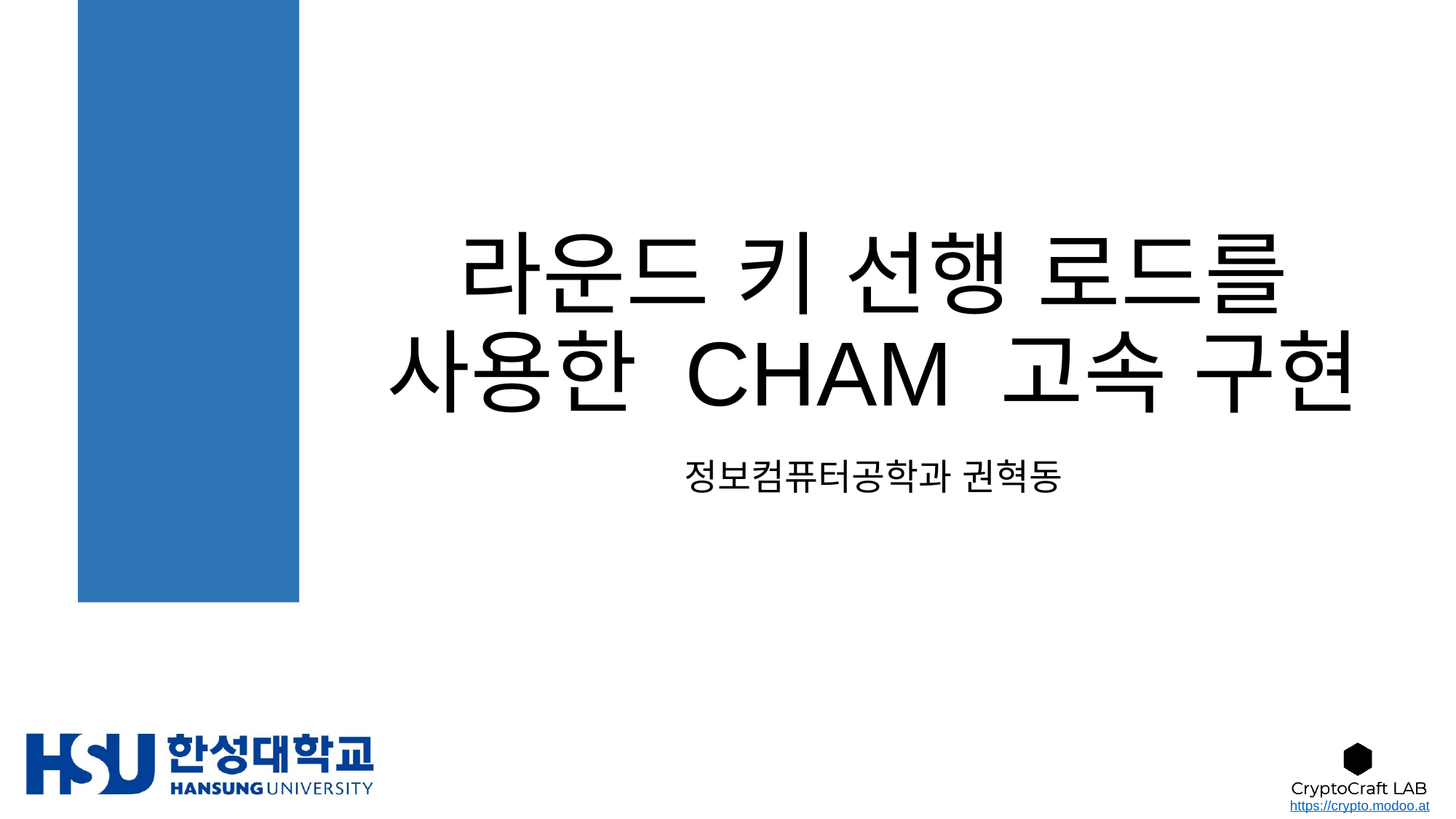

# 라운드 키 선행 로드를 사용한 CHAM 고속 구현
정보컴퓨터공학과 권혁동